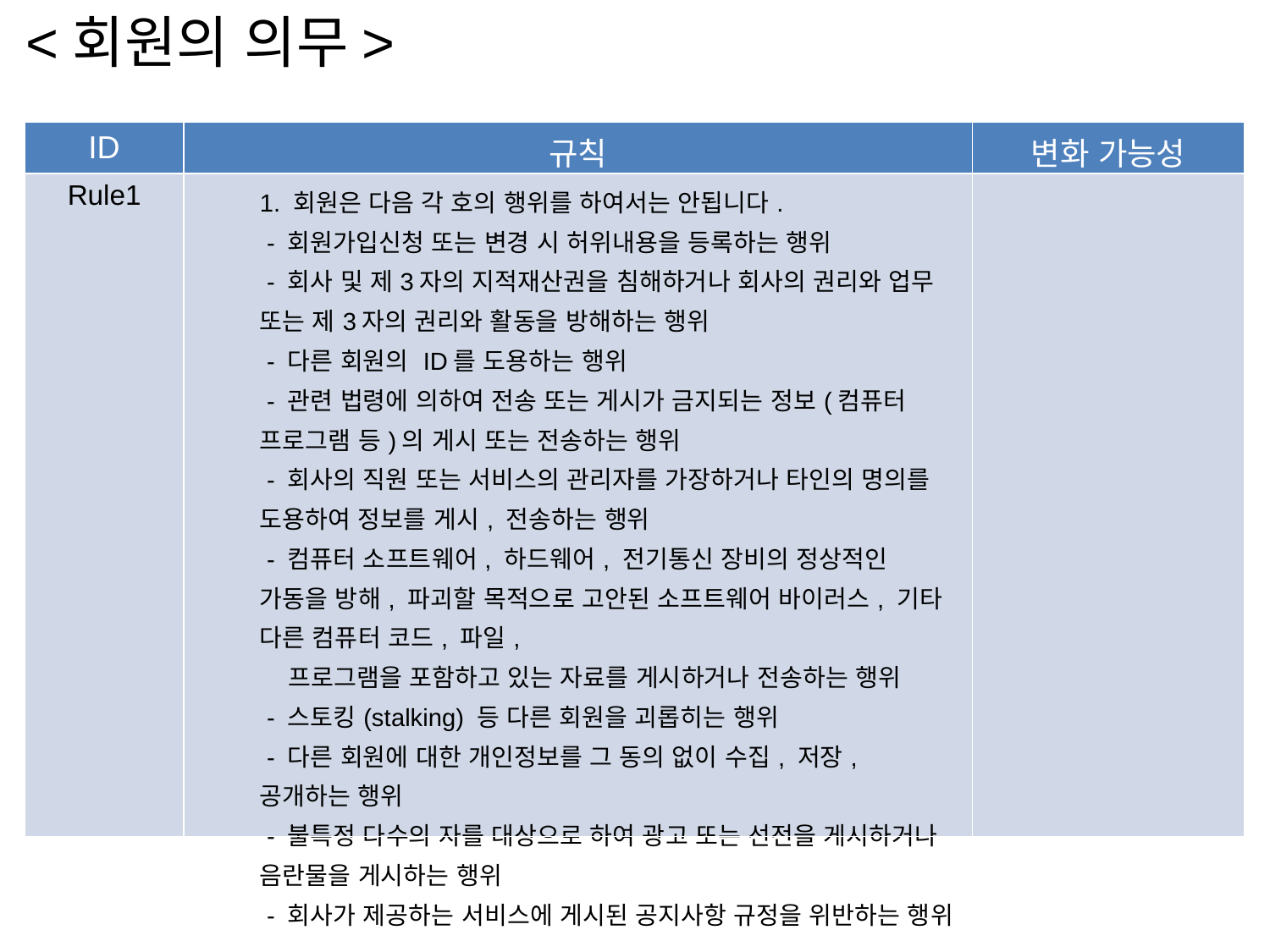

<회원의 의무>
| ID | 규칙 | 변화 가능성 |
| --- | --- | --- |
| Rule1 | 1. 회원은 다음 각 호의 행위를 하여서는 안됩니다. - 회원가입신청 또는 변경 시 허위내용을 등록하는 행위 - 회사 및 제3자의 지적재산권을 침해하거나 회사의 권리와 업무 또는 제3자의 권리와 활동을 방해하는 행위 - 다른 회원의 ID를 도용하는 행위 - 관련 법령에 의하여 전송 또는 게시가 금지되는 정보(컴퓨터 프로그램 등)의 게시 또는 전송하는 행위 - 회사의 직원 또는 서비스의 관리자를 가장하거나 타인의 명의를 도용하여 정보를 게시, 전송하는 행위 - 컴퓨터 소프트웨어, 하드웨어, 전기통신 장비의 정상적인 가동을 방해, 파괴할 목적으로 고안된 소프트웨어 바이러스, 기타 다른 컴퓨터 코드, 파일, 프로그램을 포함하고 있는 자료를 게시하거나 전송하는 행위 - 스토킹(stalking) 등 다른 회원을 괴롭히는 행위 - 다른 회원에 대한 개인정보를 그 동의 없이 수집, 저장, 공개하는 행위 - 불특정 다수의 자를 대상으로 하여 광고 또는 선전을 게시하거나 음란물을 게시하는 행위 - 회사가 제공하는 서비스에 게시된 공지사항 규정을 위반하는 행위 |  |